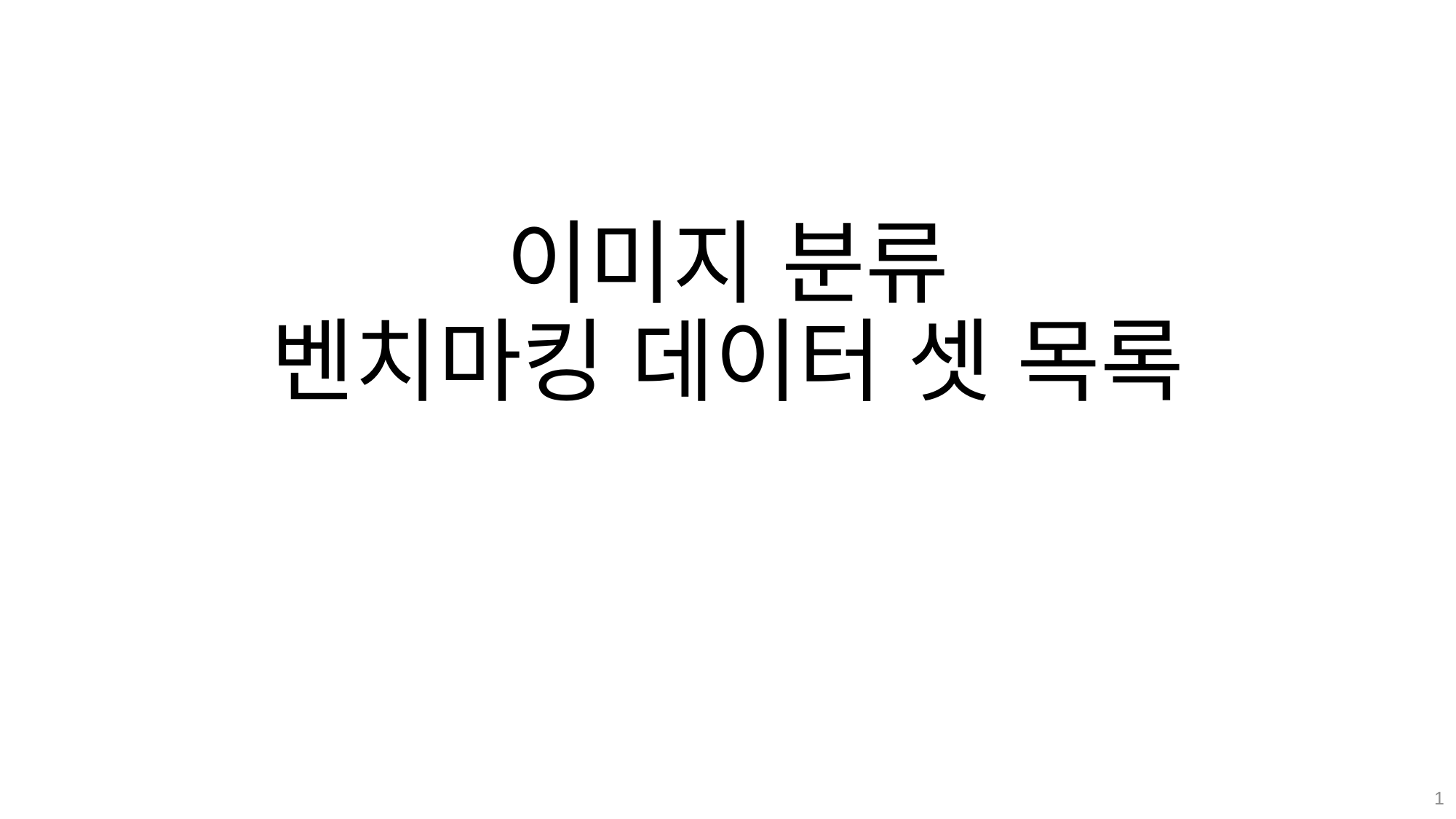

# 이미지 분류 벤치마킹 데이터 셋 목록
1